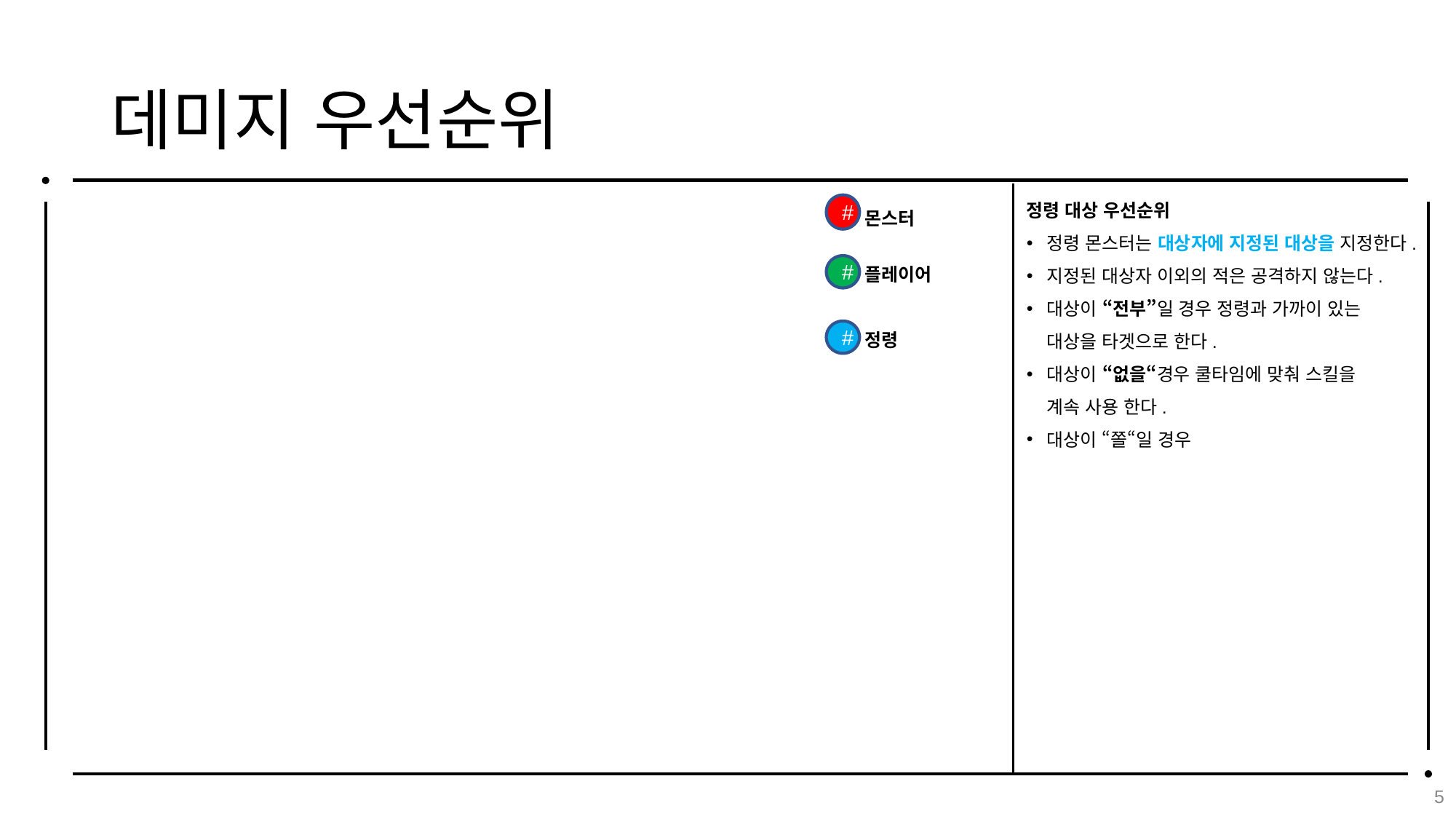

# 데미지 우선순위

정령 대상 우선순위
정령 몬스터는 대상자에 지정된 대상을 지정한다.
지정된 대상자 이외의 적은 공격하지 않는다.
대상이 “전부”일 경우 정령과 가까이 있는
대상을 타겟으로 한다.
대상이 “없을“경우 쿨타임에 맞춰 스킬을
계속 사용 한다.
대상이 “쫄“일 경우

몬스터
#
플레이어
#
정령
#
5